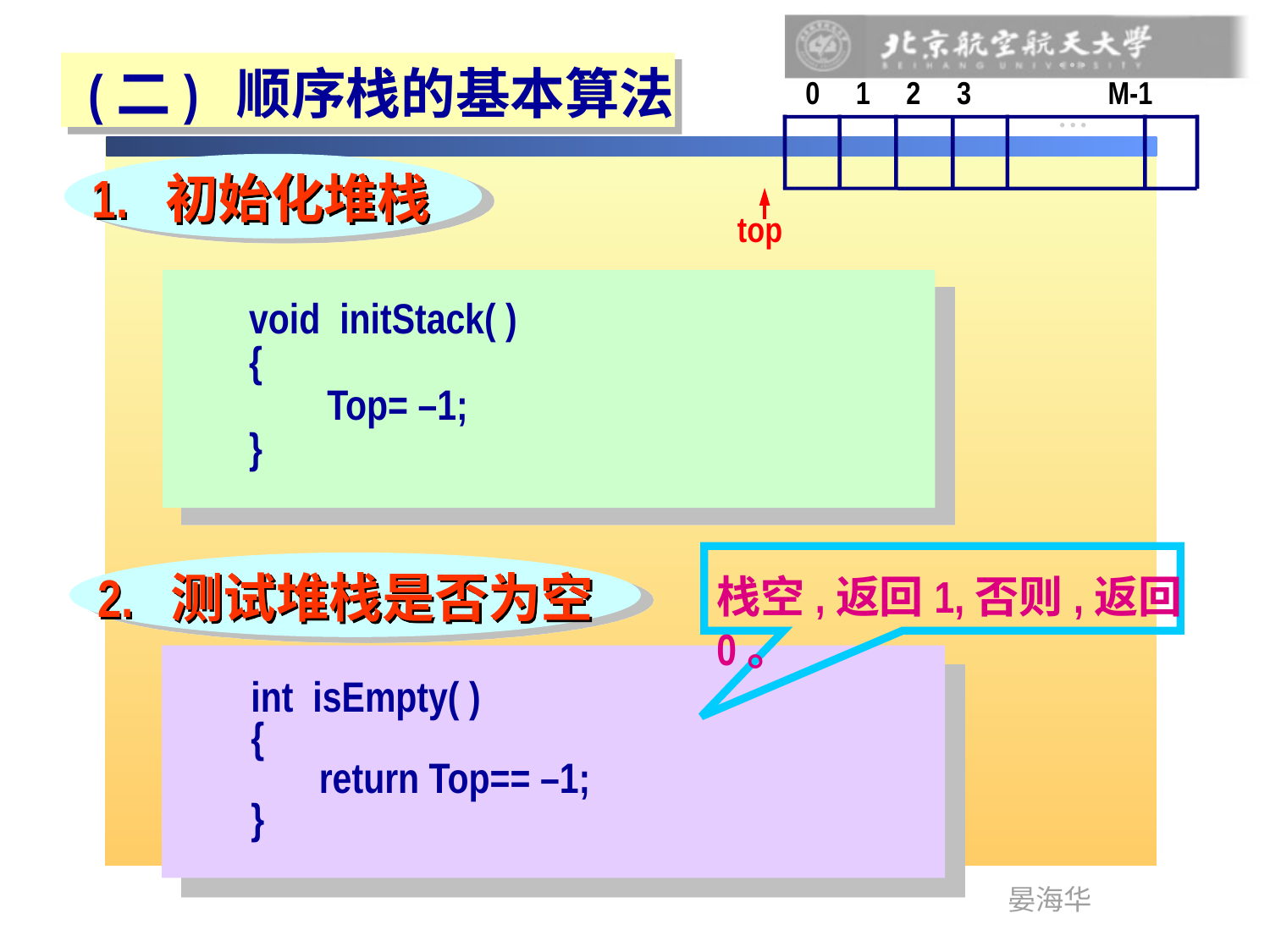

…
0     1     2     3                   M-1
…

top

(二)  顺序栈的基本算法

1.  初始化堆栈

void  initStack( )
{
        Top= –1;
}

栈空,返回1,否则,返回0。

2.  测试堆栈是否为空

int  isEmpty( )
{
       return Top== –1;
}